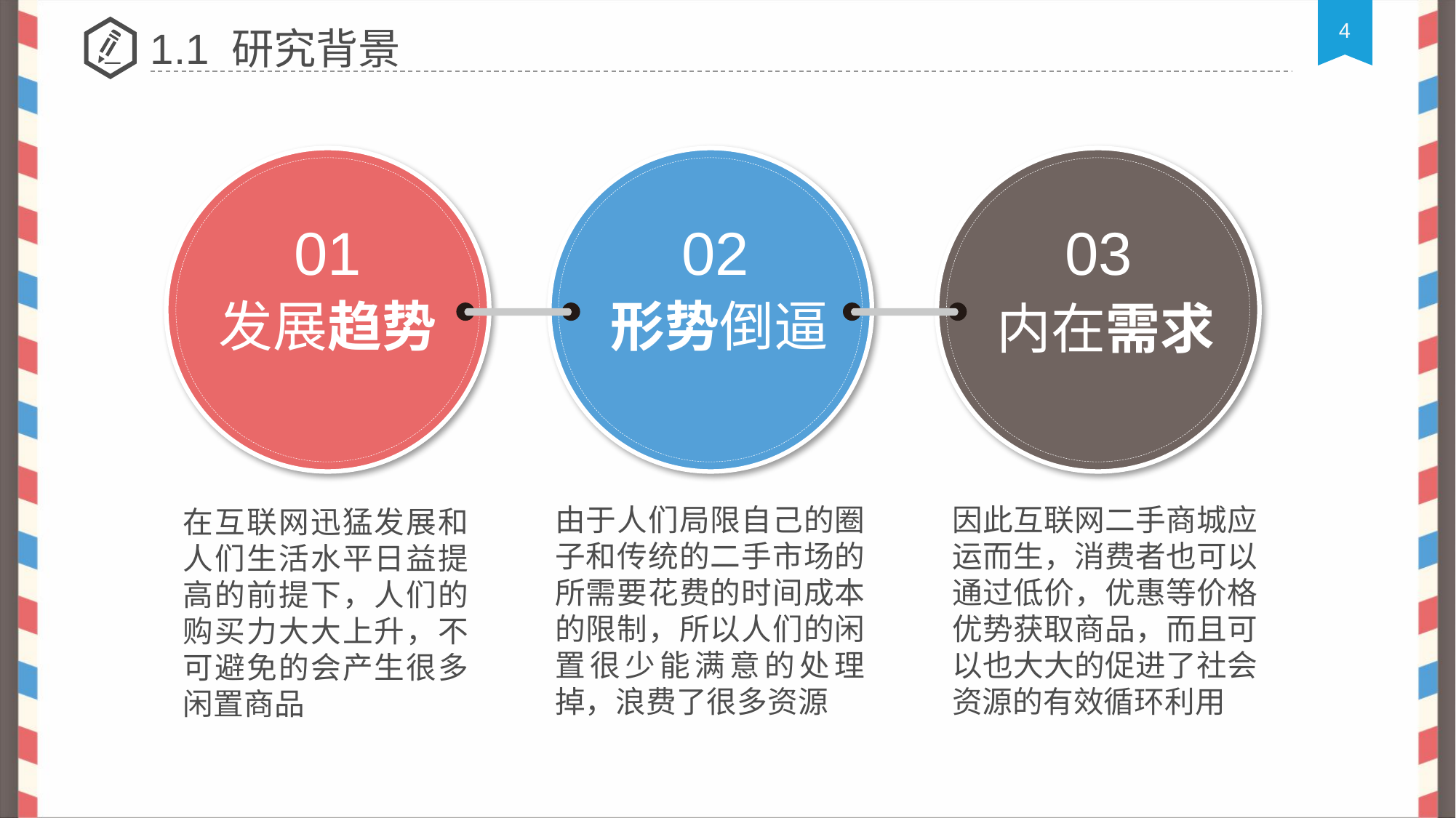

1.1 研究背景

01
02
03
发展趋势
形势倒逼
内在需求

由于人们局限自己的圈子和传统的二手市场的所需要花费的时间成本的限制，所以人们的闲置很少能满意的处理掉，浪费了很多资源
因此互联网二手商城应运而生，消费者也可以通过低价，优惠等价格优势获取商品，而且可以也大大的促进了社会资源的有效循环利用

在互联网迅猛发展和人们生活水平日益提高的前提下，人们的购买力大大上升，不可避免的会产生很多闲置商品